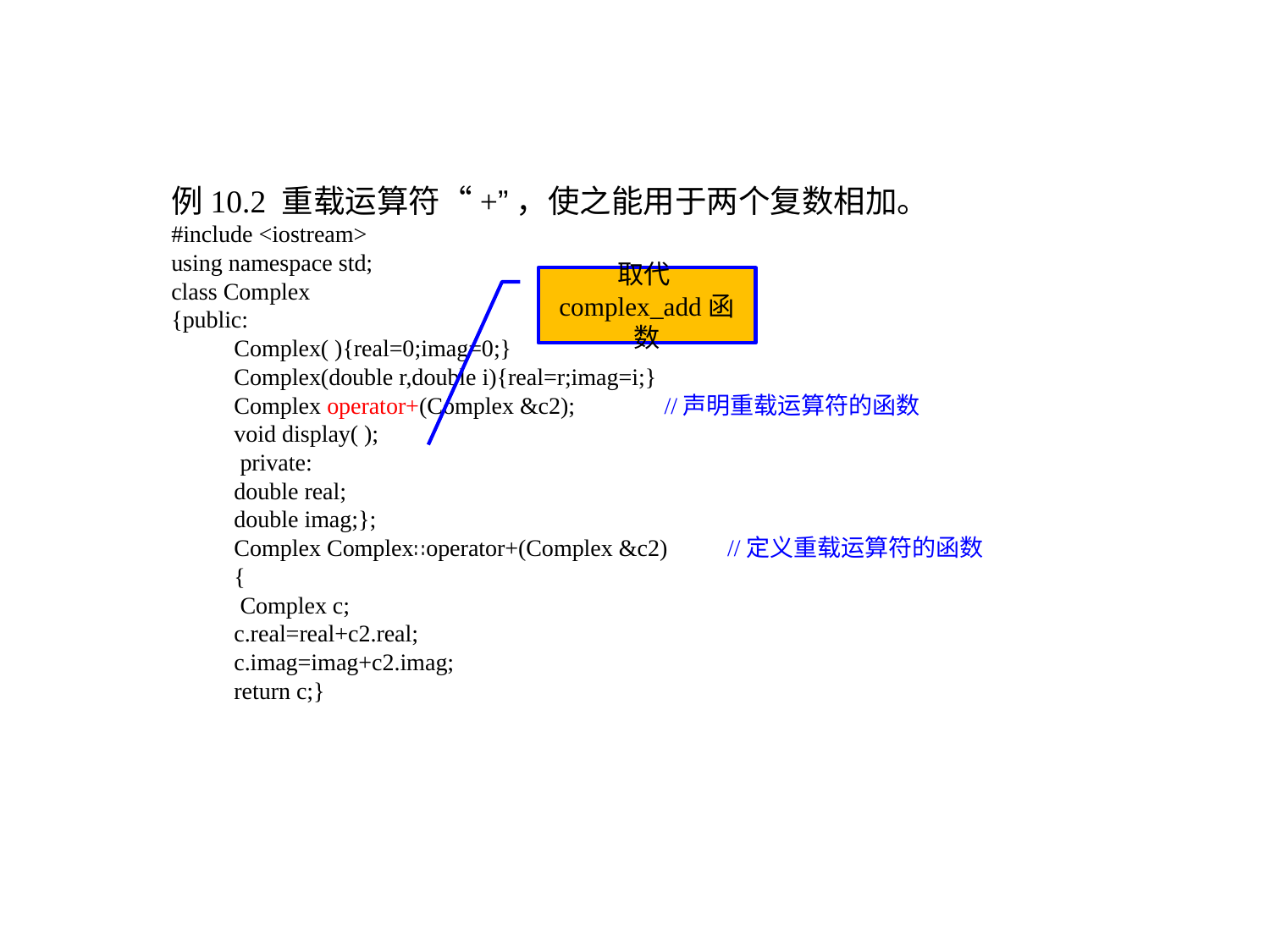

例10.2 重载运算符“+”，使之能用于两个复数相加。
#include <iostream>
using namespace std;
class Complex
{public:
Complex( ){real=0;imag=0;}
Complex(double r,double i){real=r;imag=i;}
Complex operator+(Complex &c2);               //声明重载运算符的函数
void display( );
 private:
double real;
double imag;};
Complex Complex∷operator+(Complex &c2)          //定义重载运算符的函数
{
 Complex c;
c.real=real+c2.real;
c.imag=imag+c2.imag;
return c;}

取代complex_add函数